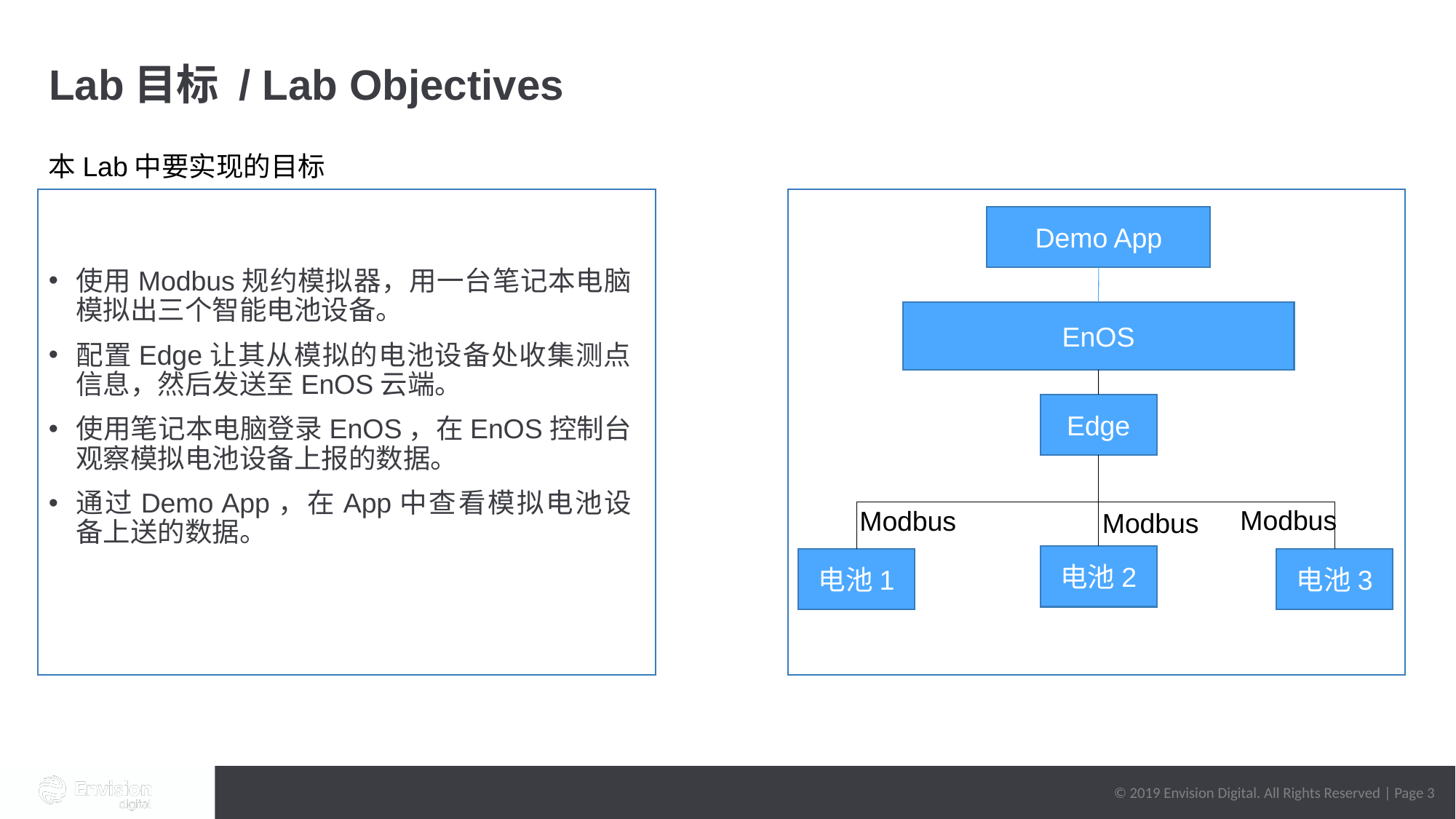

Lab目标 / Lab Objectives
本Lab中要实现的目标
使用Modbus规约模拟器，用一台笔记本电脑模拟出三个智能电池设备。
配置Edge让其从模拟的电池设备处收集测点信息，然后发送至EnOS云端。
使用笔记本电脑登录EnOS，在EnOS控制台观察模拟电池设备上报的数据。
通过Demo App，在App中查看模拟电池设备上送的数据。

Demo App
EnOS
Edge
Modbus
Modbus
Modbus
电池2
电池1
电池3